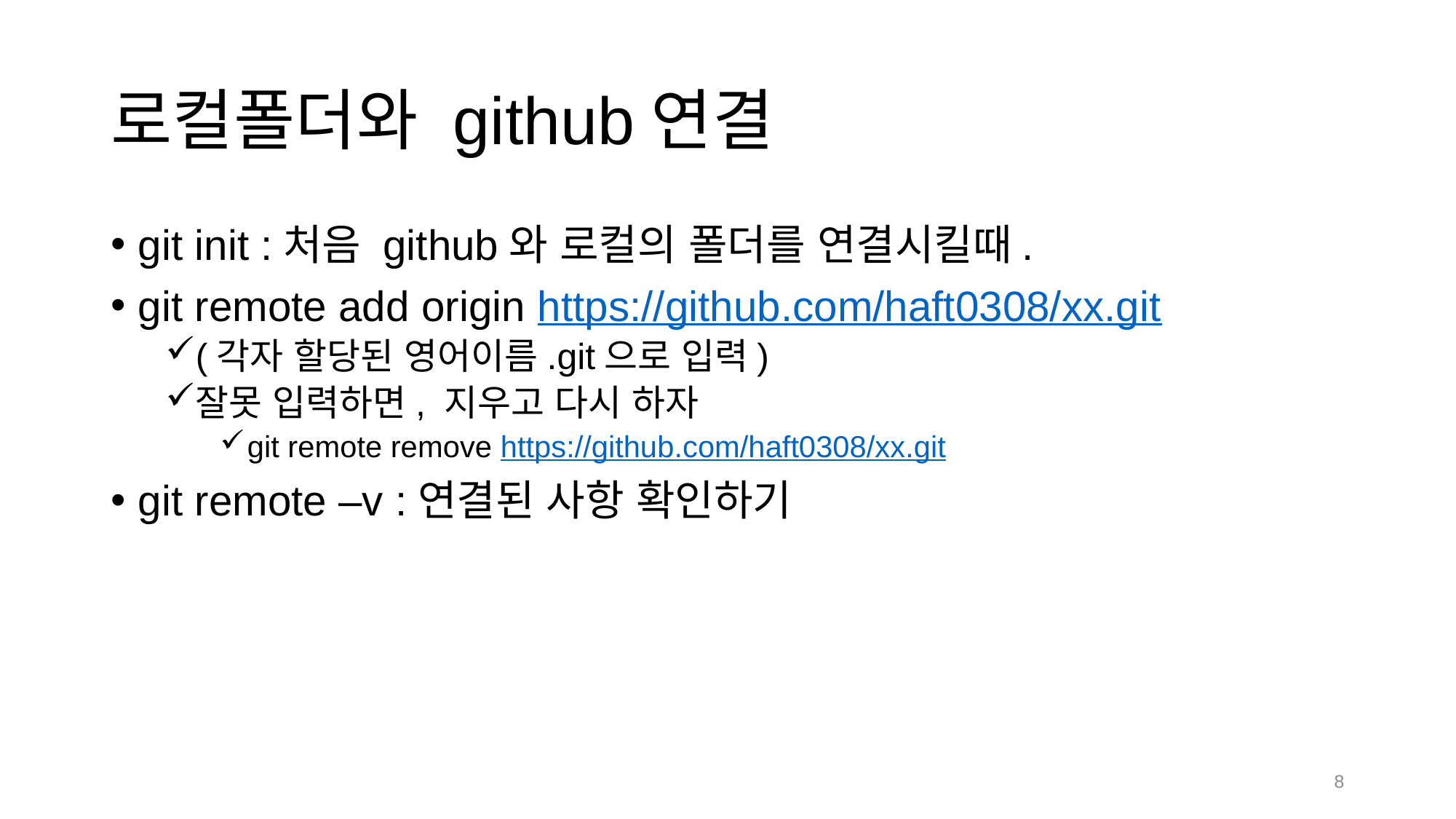

# 로컬폴더와 github연결
git init :처음 github와 로컬의 폴더를 연결시킬때.
git remote add origin https://github.com/haft0308/xx.git
(각자 할당된 영어이름.git으로 입력)
잘못 입력하면, 지우고 다시 하자
git remote remove https://github.com/haft0308/xx.git
git remote –v :연결된 사항 확인하기

8